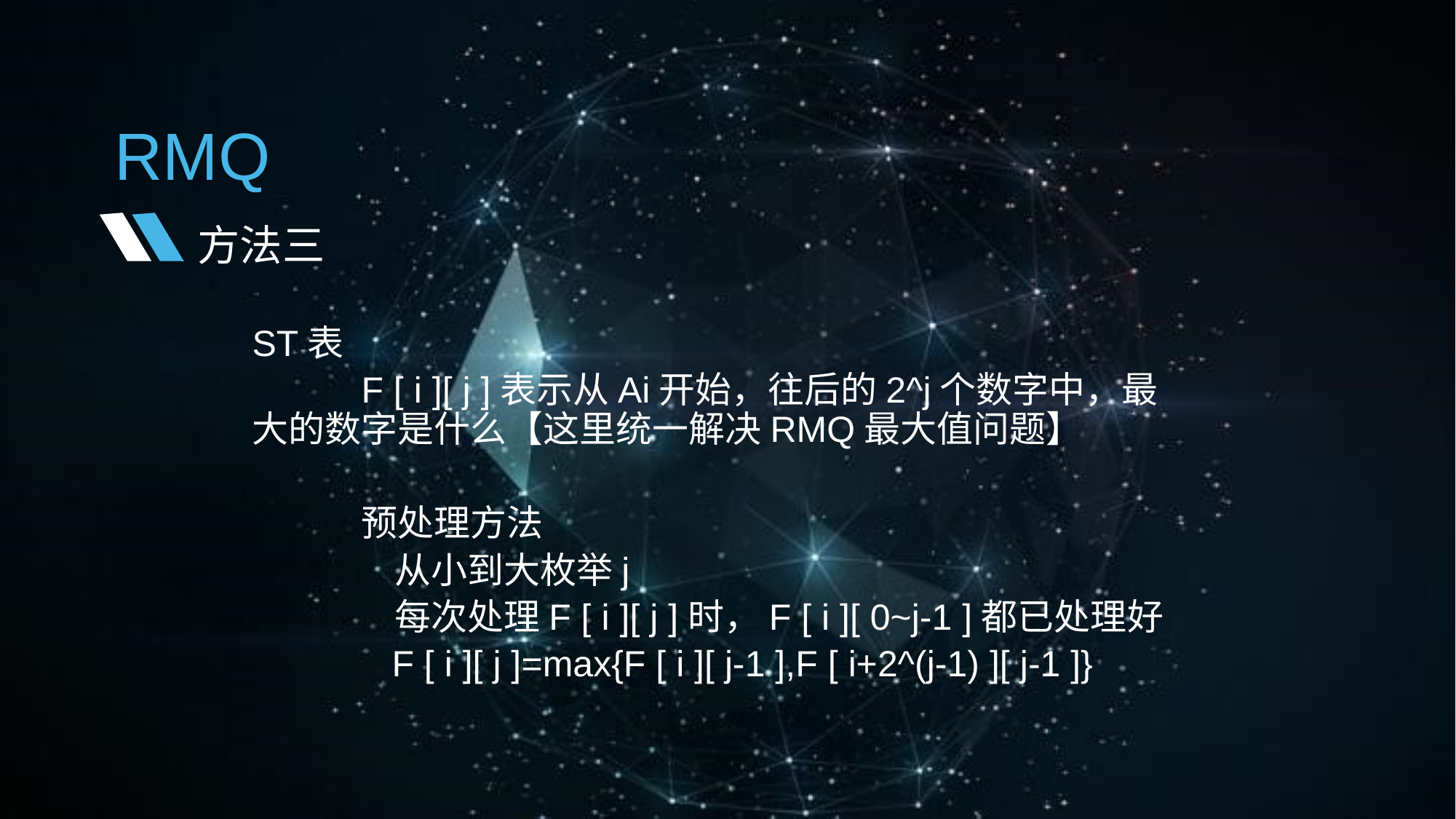

# RMQ

方法三

ST表
	F [ i ][ j ]表示从Ai开始，往后的2^j个数字中，最大的数字是什么【这里统一解决RMQ最大值问题】

	预处理方法
	   从小到大枚举j
	   每次处理F [ i ][ j ]时，F [ i ][ 0~j-1 ]都已处理好
	   F [ i ][ j ]=max{F [ i ][ j-1 ],F [ i+2^(j-1) ][ j-1 ]}